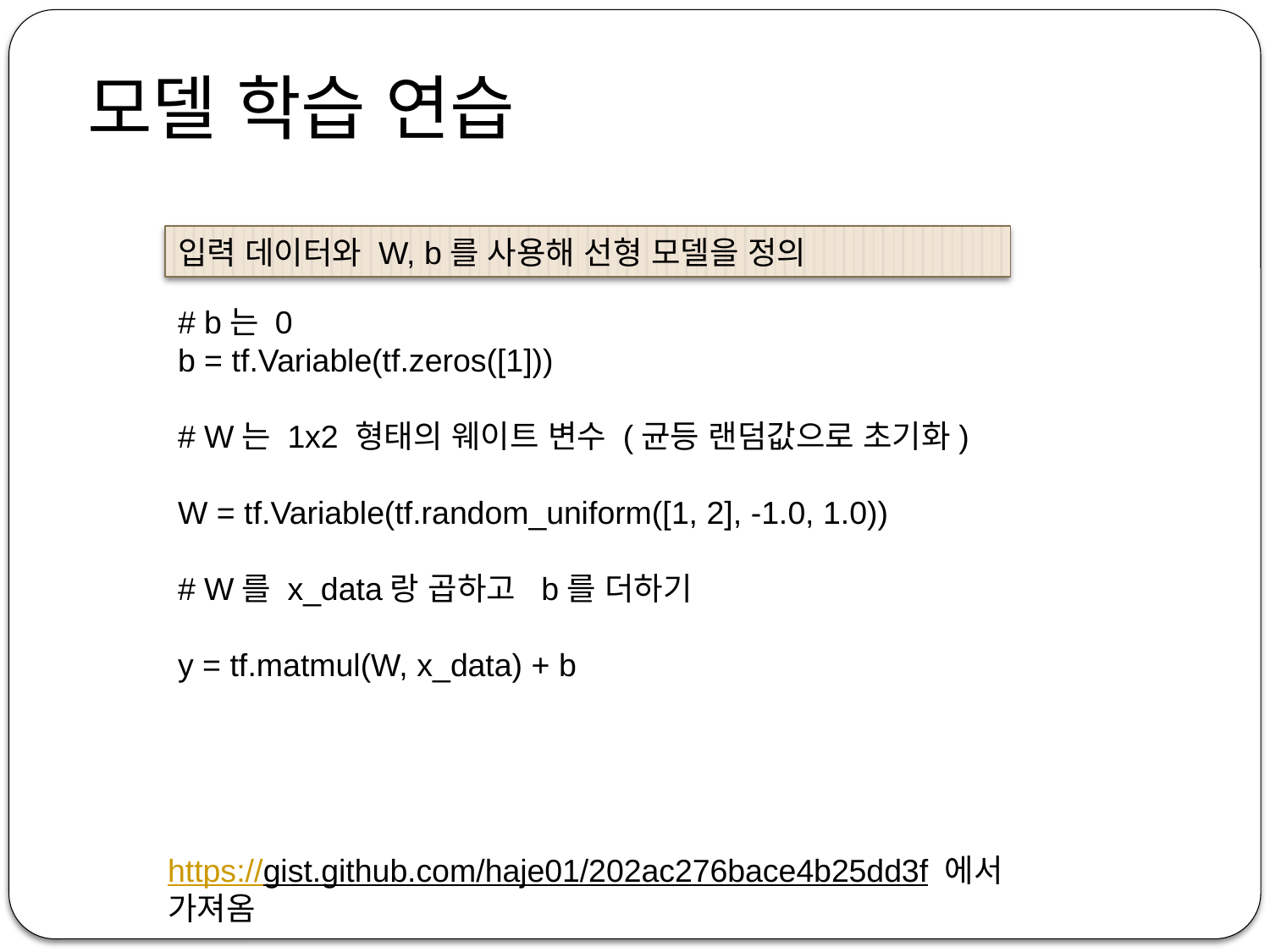

모델 학습 연습
입력 데이터와 W, b를 사용해 선형 모델을 정의
# b는 0
b = tf.Variable(tf.zeros([1]))

# W는 1x2 형태의 웨이트 변수 (균등 랜덤값으로 초기화)

W = tf.Variable(tf.random_uniform([1, 2], -1.0, 1.0))

# W를 x_data랑 곱하고  b를 더하기

y = tf.matmul(W, x_data) + b
https://gist.github.com/haje01/202ac276bace4b25dd3f 에서 가져옴